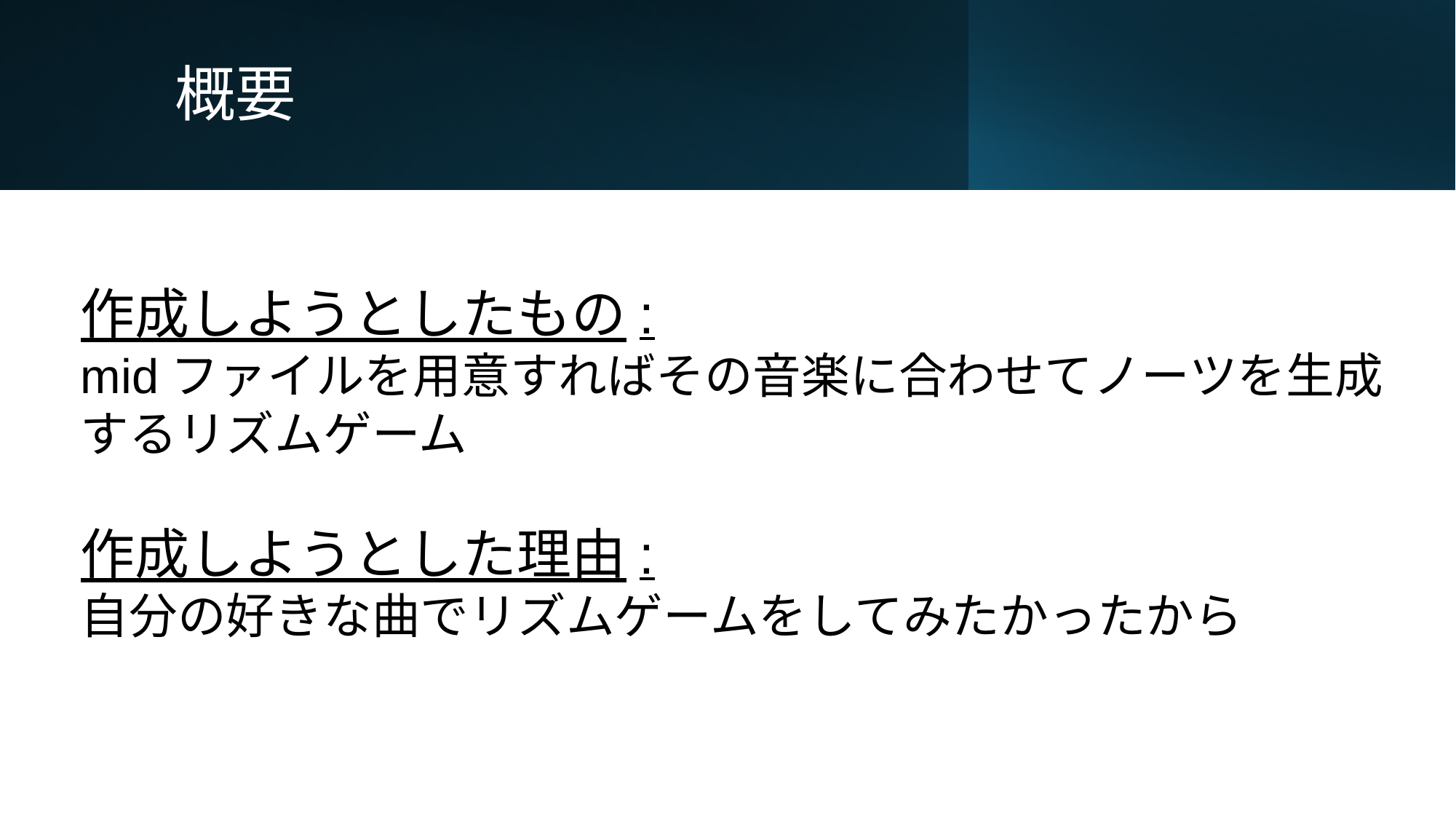

# 概要

作成しようとしたもの:
midファイルを用意すればその音楽に合わせてノーツを生成するリズムゲーム

作成しようとした理由:
自分の好きな曲でリズムゲームをしてみたかったから